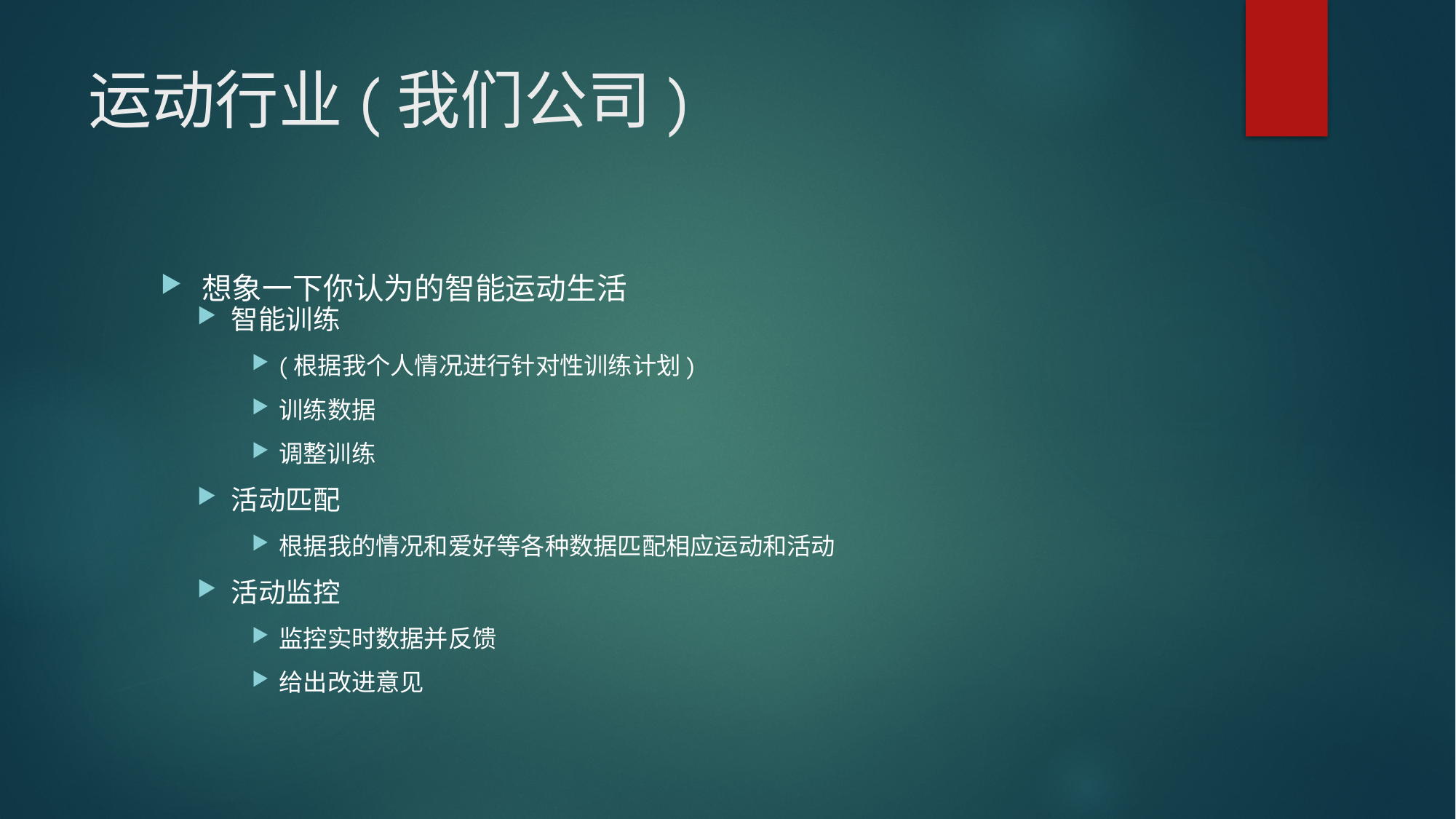

# 运动行业(我们公司)

智能训练
(根据我个人情况进行针对性训练计划)
训练数据
调整训练
活动匹配
根据我的情况和爱好等各种数据匹配相应运动和活动
活动监控
监控实时数据并反馈
给出改进意见

想象一下你认为的智能运动生活